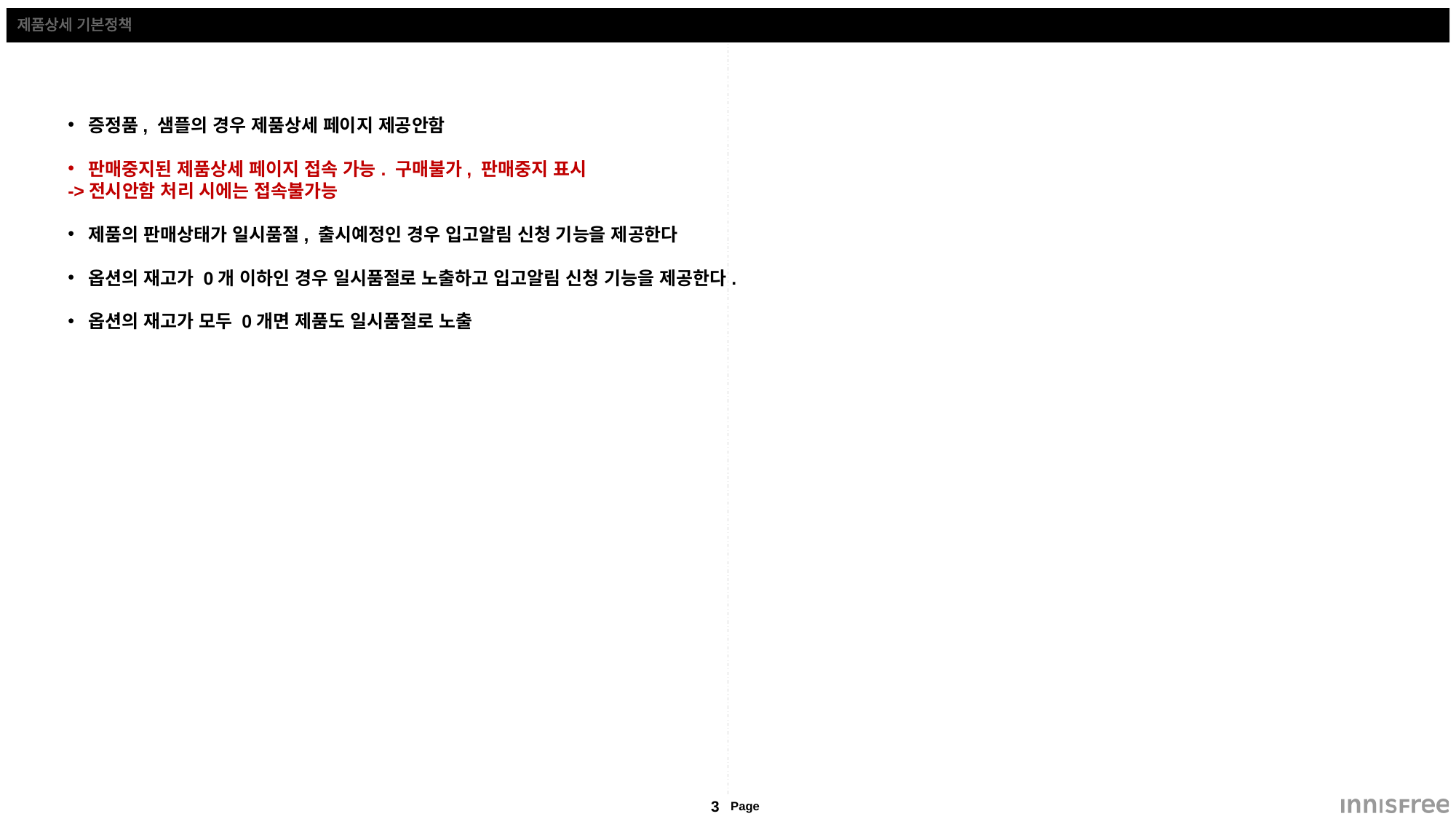

# 제품상세 기본정책
증정품, 샘플의 경우 제품상세 페이지 제공안함

판매중지된 제품상세 페이지 접속 가능. 구매불가, 판매중지 표시
->전시안함 처리 시에는 접속불가능

제품의 판매상태가 일시품절, 출시예정인 경우 입고알림 신청 기능을 제공한다

옵션의 재고가 0개 이하인 경우 일시품절로 노출하고 입고알림 신청 기능을 제공한다.

옵션의 재고가 모두 0개면 제품도 일시품절로 노출